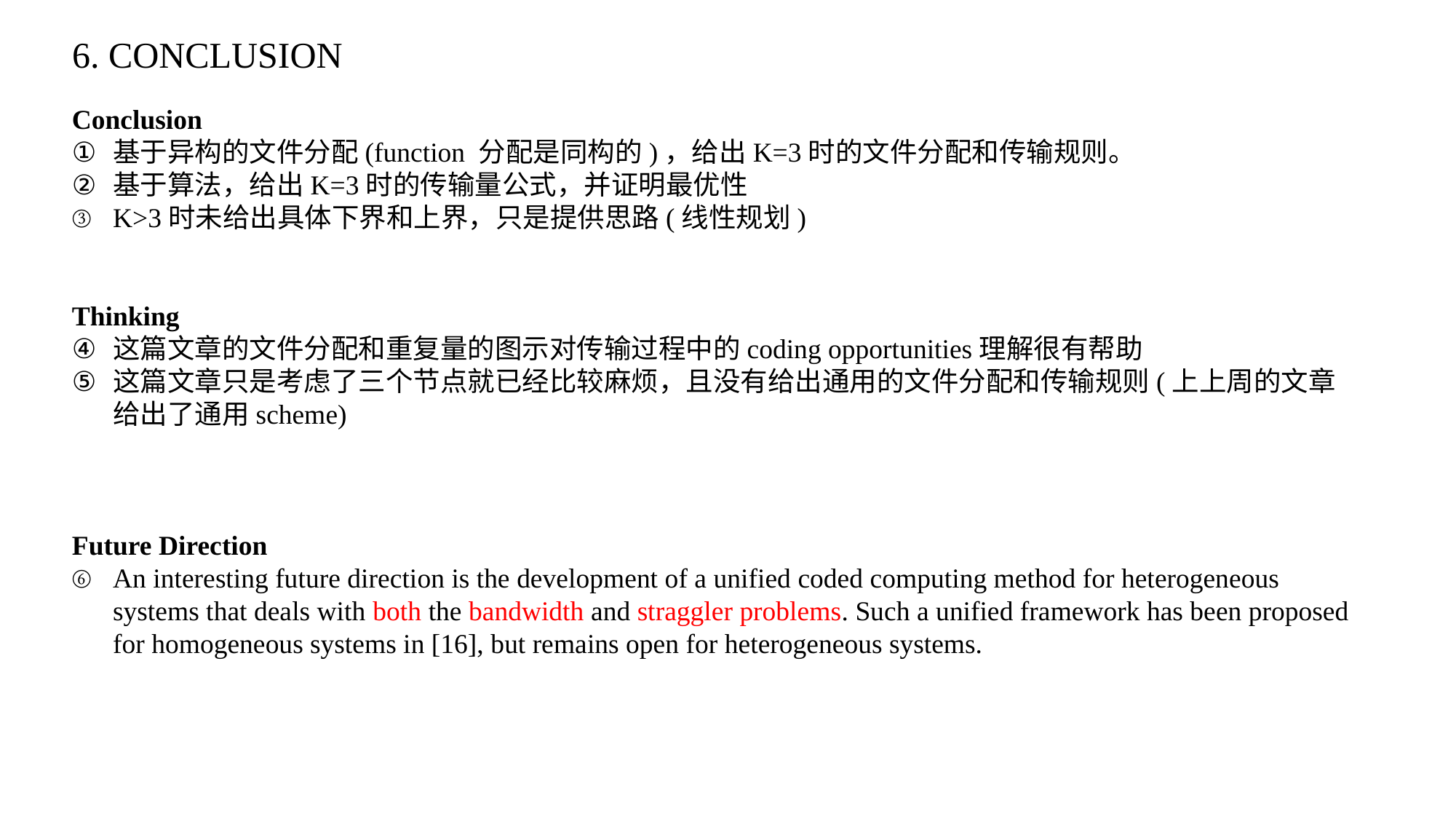

# 6. CONCLUSION
Conclusion
基于异构的文件分配(function 分配是同构的)，给出K=3时的文件分配和传输规则。
基于算法，给出K=3时的传输量公式，并证明最优性
K>3时未给出具体下界和上界，只是提供思路(线性规划)

Thinking
这篇文章的文件分配和重复量的图示对传输过程中的coding opportunities理解很有帮助
这篇文章只是考虑了三个节点就已经比较麻烦，且没有给出通用的文件分配和传输规则(上上周的文章给出了通用scheme)

Future Direction
An interesting future direction is the development of a unified coded computing method for heterogeneous systems that deals with both the bandwidth and straggler problems. Such a unified framework has been proposed for homogeneous systems in [16], but remains open for heterogeneous systems.